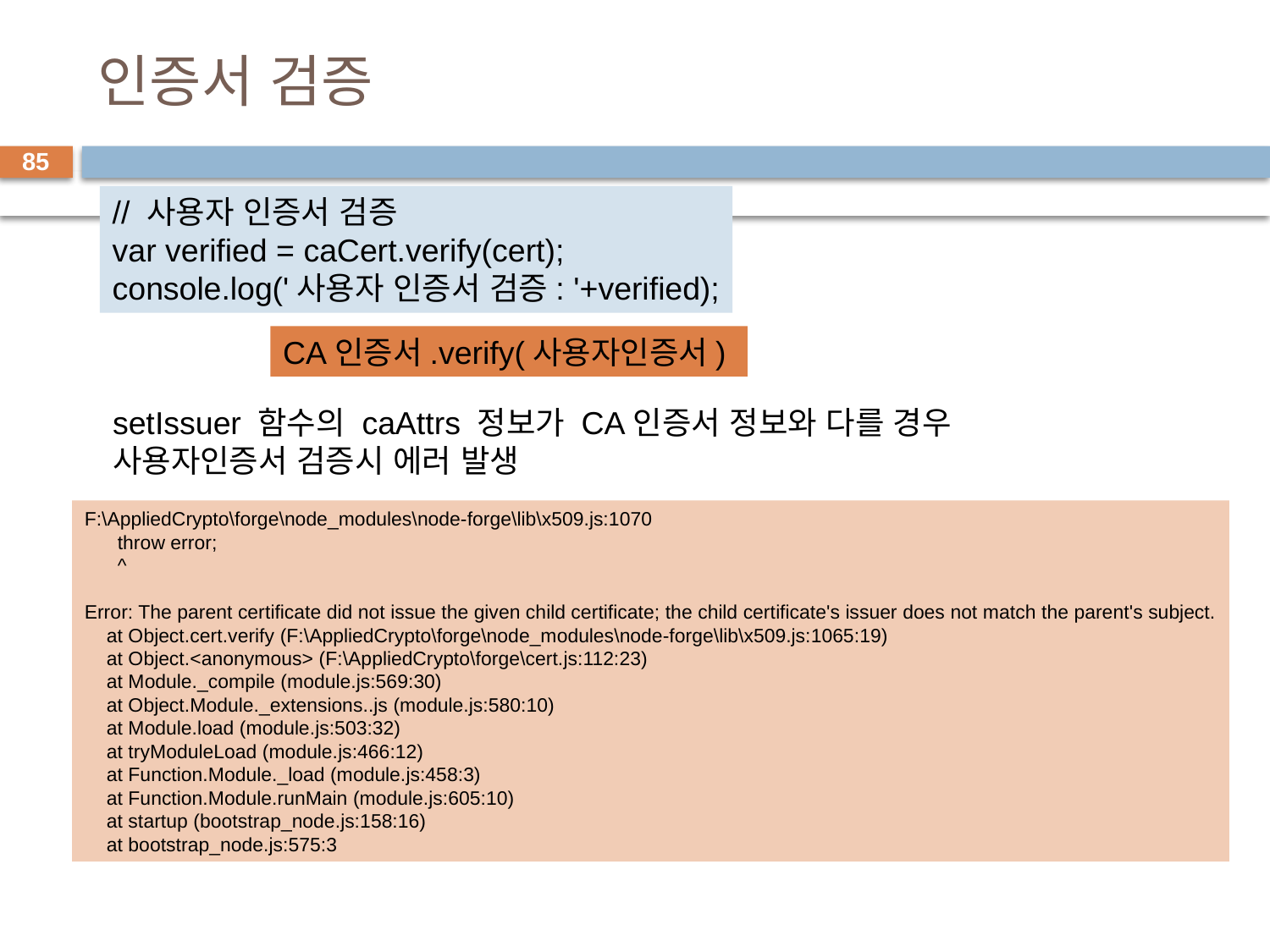

# 인증서 검증
85
// 사용자 인증서 검증
var verified = caCert.verify(cert);
console.log('사용자 인증서 검증: '+verified);
CA인증서.verify(사용자인증서)
setIssuer 함수의 caAttrs 정보가 CA인증서 정보와 다를 경우
사용자인증서 검증시 에러 발생
F:\AppliedCrypto\forge\node_modules\node-forge\lib\x509.js:1070
      throw error;
      ^

Error: The parent certificate did not issue the given child certificate; the child certificate's issuer does not match the parent's subject.
    at Object.cert.verify (F:\AppliedCrypto\forge\node_modules\node-forge\lib\x509.js:1065:19)
    at Object.<anonymous> (F:\AppliedCrypto\forge\cert.js:112:23)
    at Module._compile (module.js:569:30)
    at Object.Module._extensions..js (module.js:580:10)
    at Module.load (module.js:503:32)
    at tryModuleLoad (module.js:466:12)
    at Function.Module._load (module.js:458:3)
    at Function.Module.runMain (module.js:605:10)
    at startup (bootstrap_node.js:158:16)
    at bootstrap_node.js:575:3